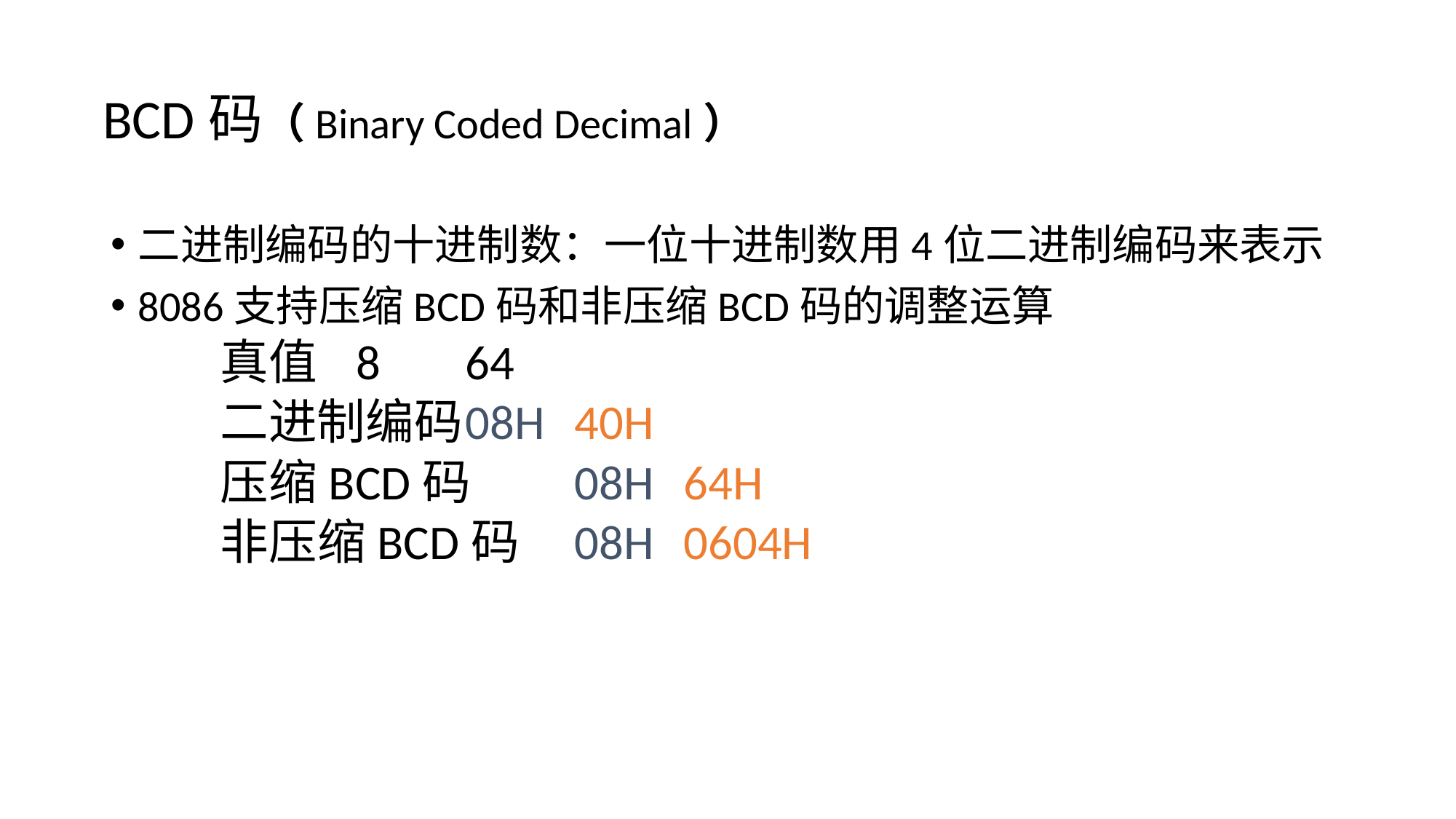

# BCD码（Binary Coded Decimal）
二进制编码的十进制数：一位十进制数用4位二进制编码来表示
8086支持压缩BCD码和非压缩BCD码的调整运算
真值	8	64
二进制编码	08H	40H
压缩BCD码	08H	64H
非压缩BCD码	08H	0604H